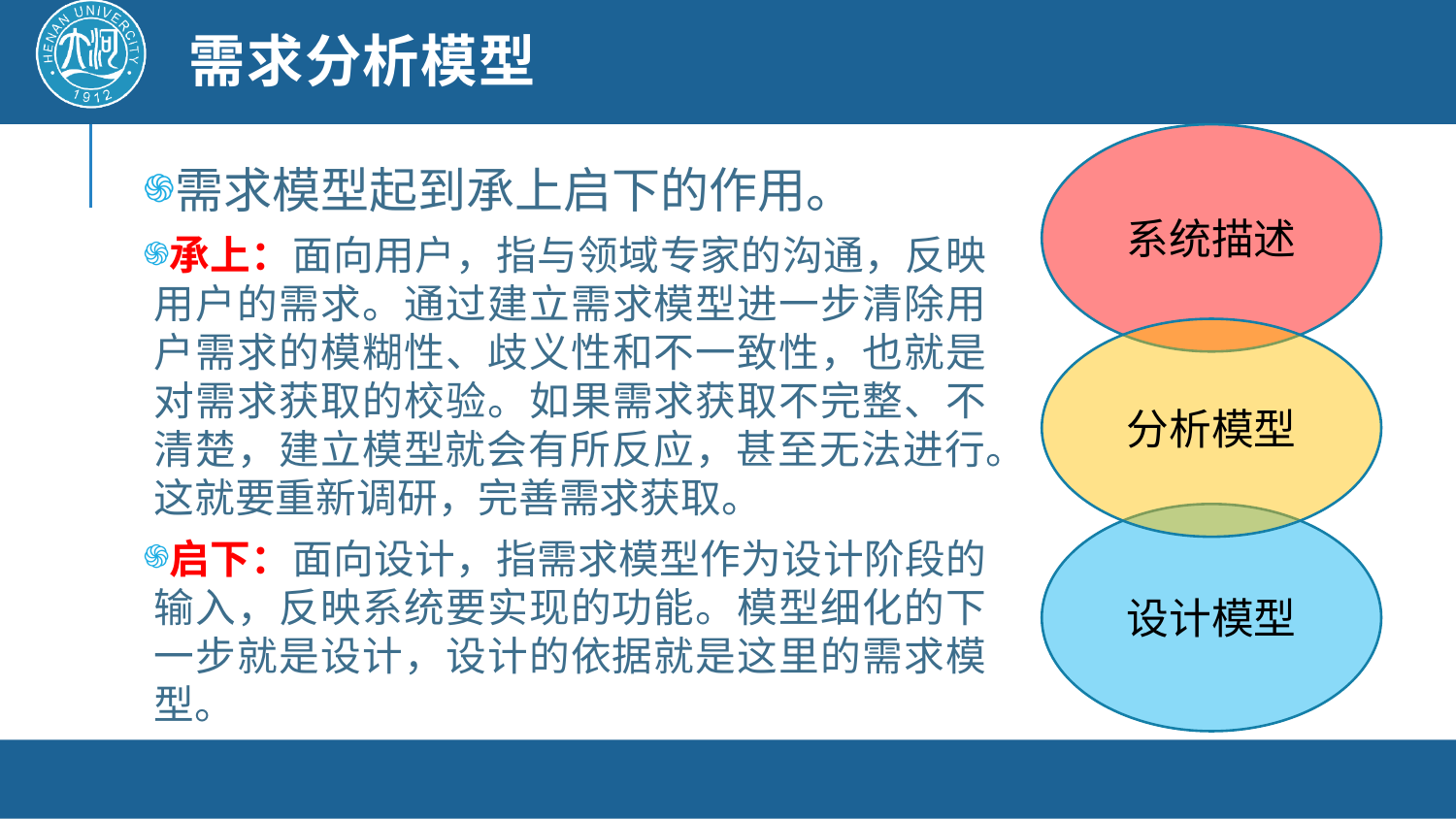

# 需求分析模型
系统描述
分析模型
设计模型
需求模型起到承上启下的作用。
承上：面向用户，指与领域专家的沟通，反映用户的需求。通过建立需求模型进一步清除用户需求的模糊性、歧义性和不一致性，也就是对需求获取的校验。如果需求获取不完整、不清楚，建立模型就会有所反应，甚至无法进行。这就要重新调研，完善需求获取。
启下：面向设计，指需求模型作为设计阶段的输入，反映系统要实现的功能。模型细化的下一步就是设计，设计的依据就是这里的需求模型。
28